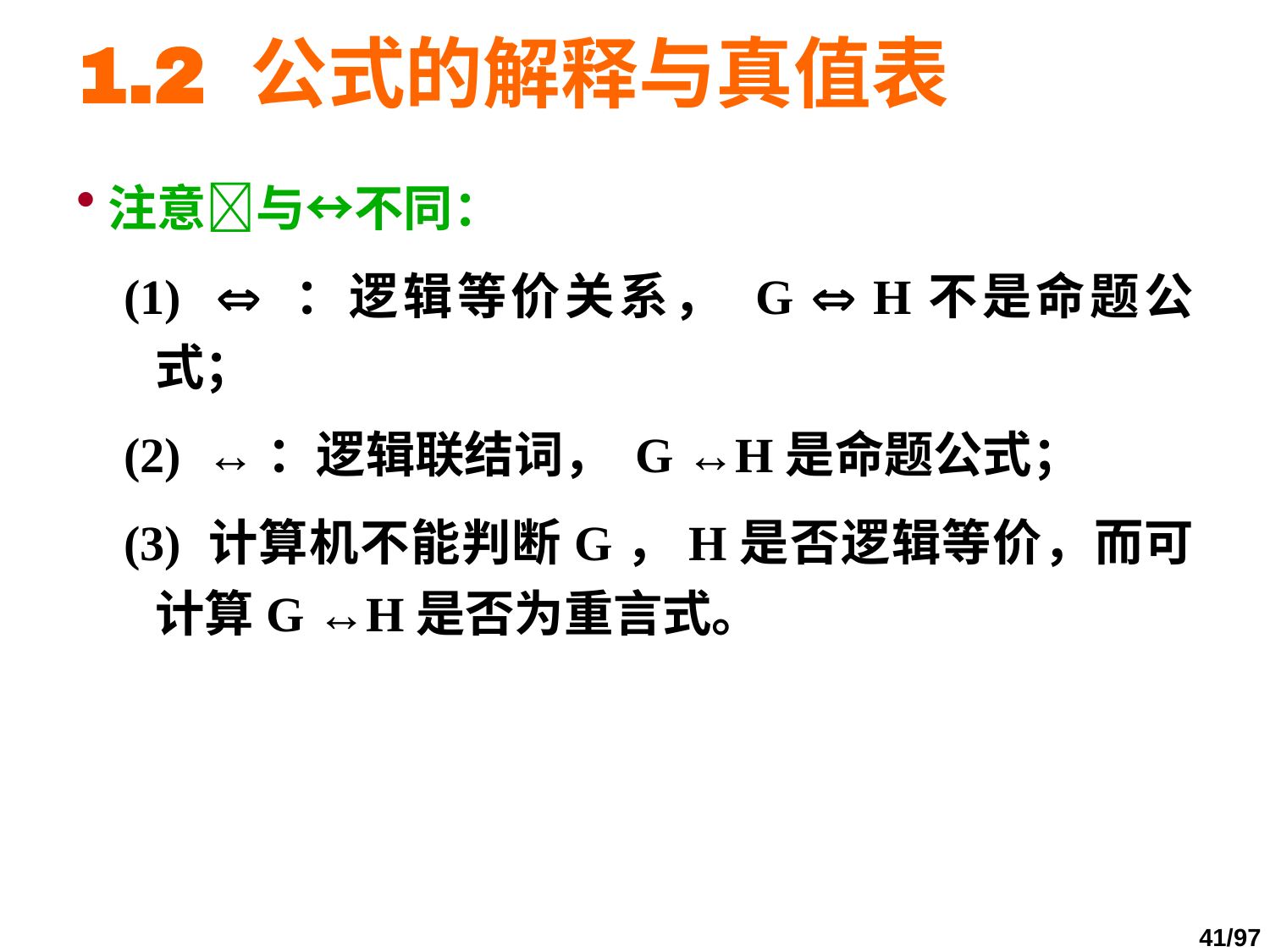

# 1.2 公式的解释与真值表
注意⇔与↔不同：
(1)  ⇔ ：逻辑等价关系， G ⇔ H不是命题公式；
(2)  ↔：逻辑联结词， G ↔H是命题公式；
(3) 计算机不能判断G，H是否逻辑等价，而可计算G ↔H是否为重言式。